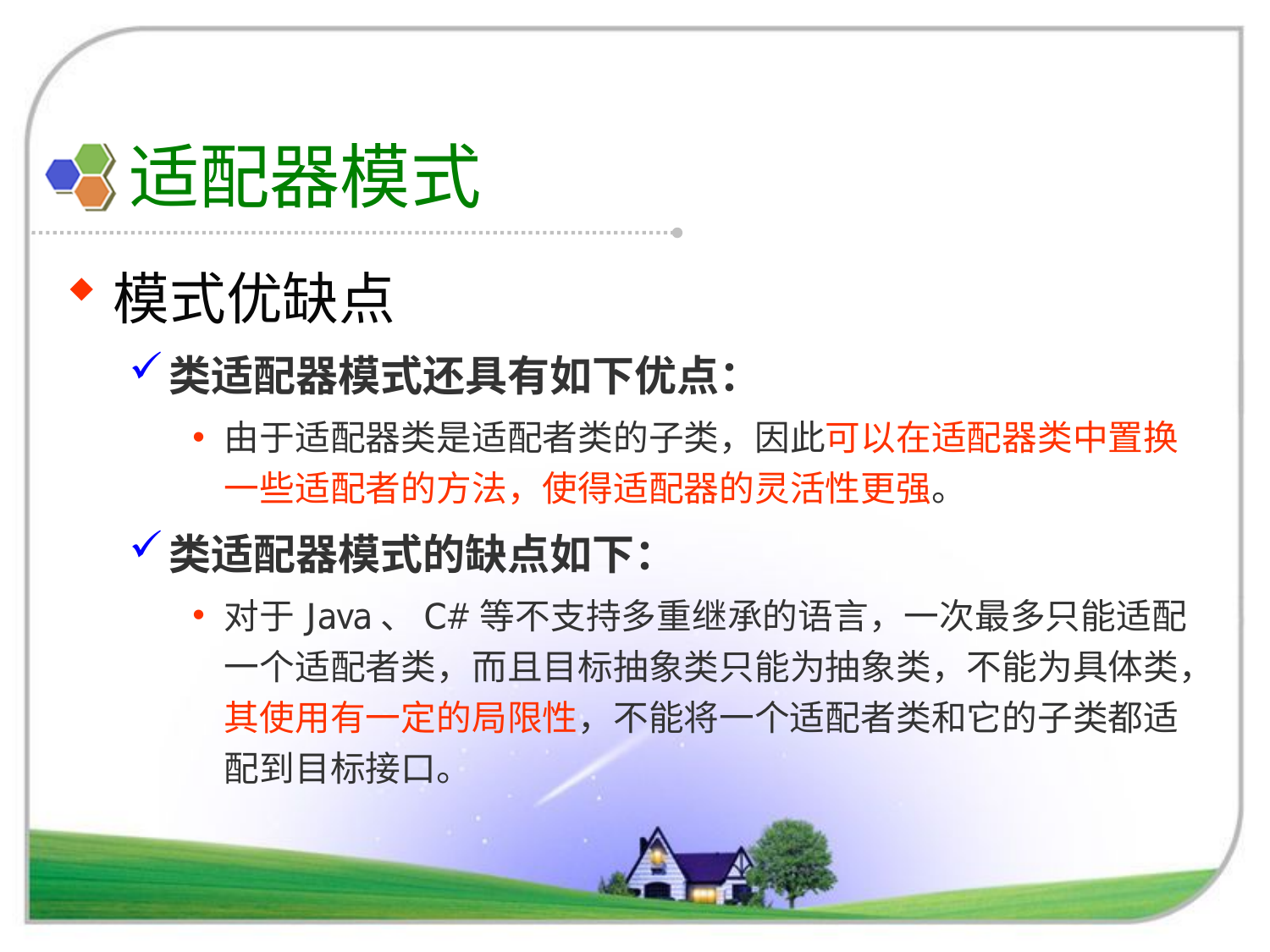

# 适配器模式
模式优缺点
类适配器模式还具有如下优点：
由于适配器类是适配者类的子类，因此可以在适配器类中置换一些适配者的方法，使得适配器的灵活性更强。
类适配器模式的缺点如下：
对于Java、C#等不支持多重继承的语言，一次最多只能适配一个适配者类，而且目标抽象类只能为抽象类，不能为具体类，其使用有一定的局限性，不能将一个适配者类和它的子类都适配到目标接口。